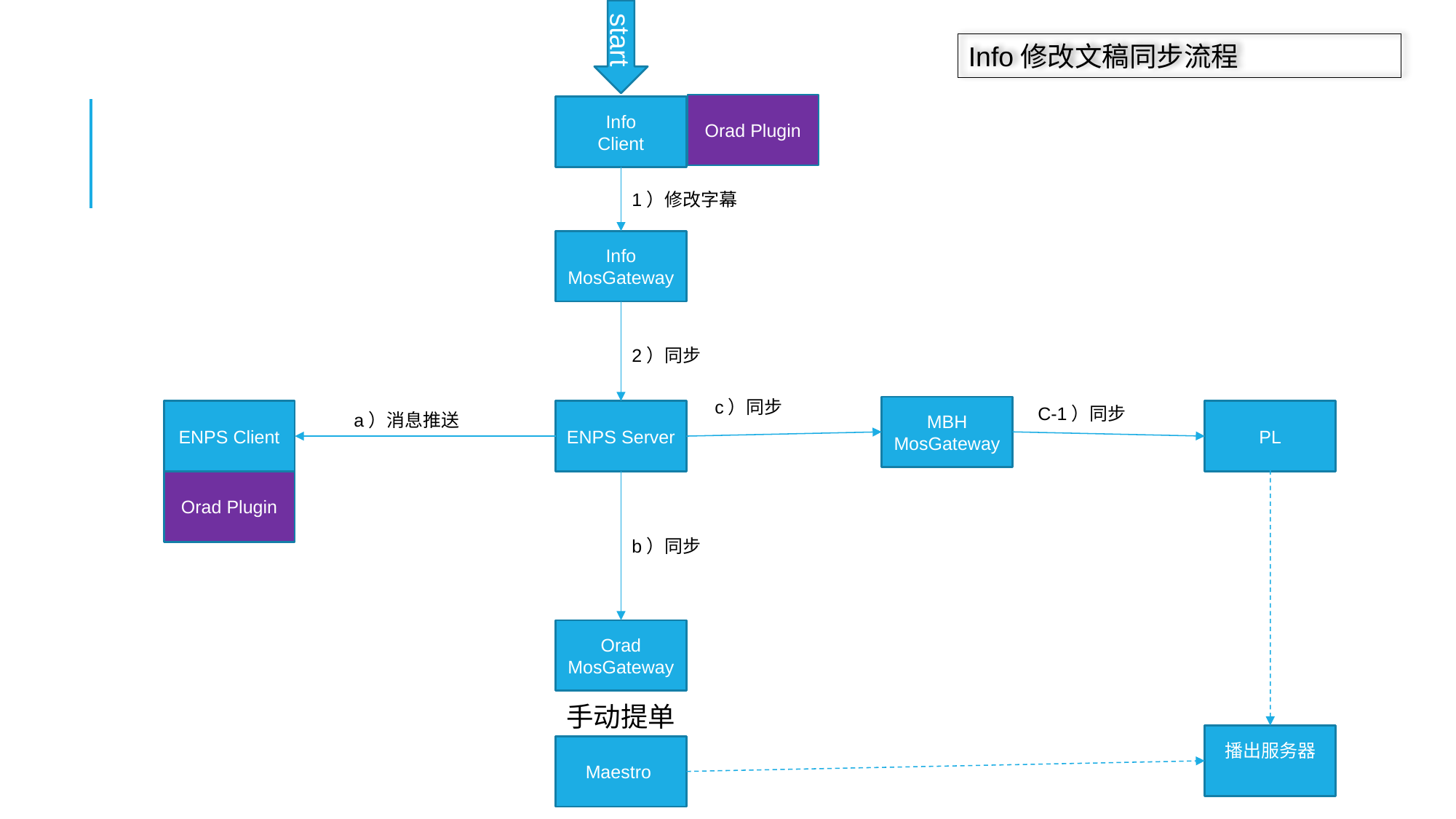

start
Info修改文稿同步流程
Orad Plugin
Info
Client
1）修改字幕
Info MosGateway
2）同步
c）同步
MBH
MosGateway
C-1）同步
ENPS Client
ENPS Server
PL
a）消息推送
Orad Plugin
b）同步
Orad MosGateway
手动提单
播出服务器

Maestro